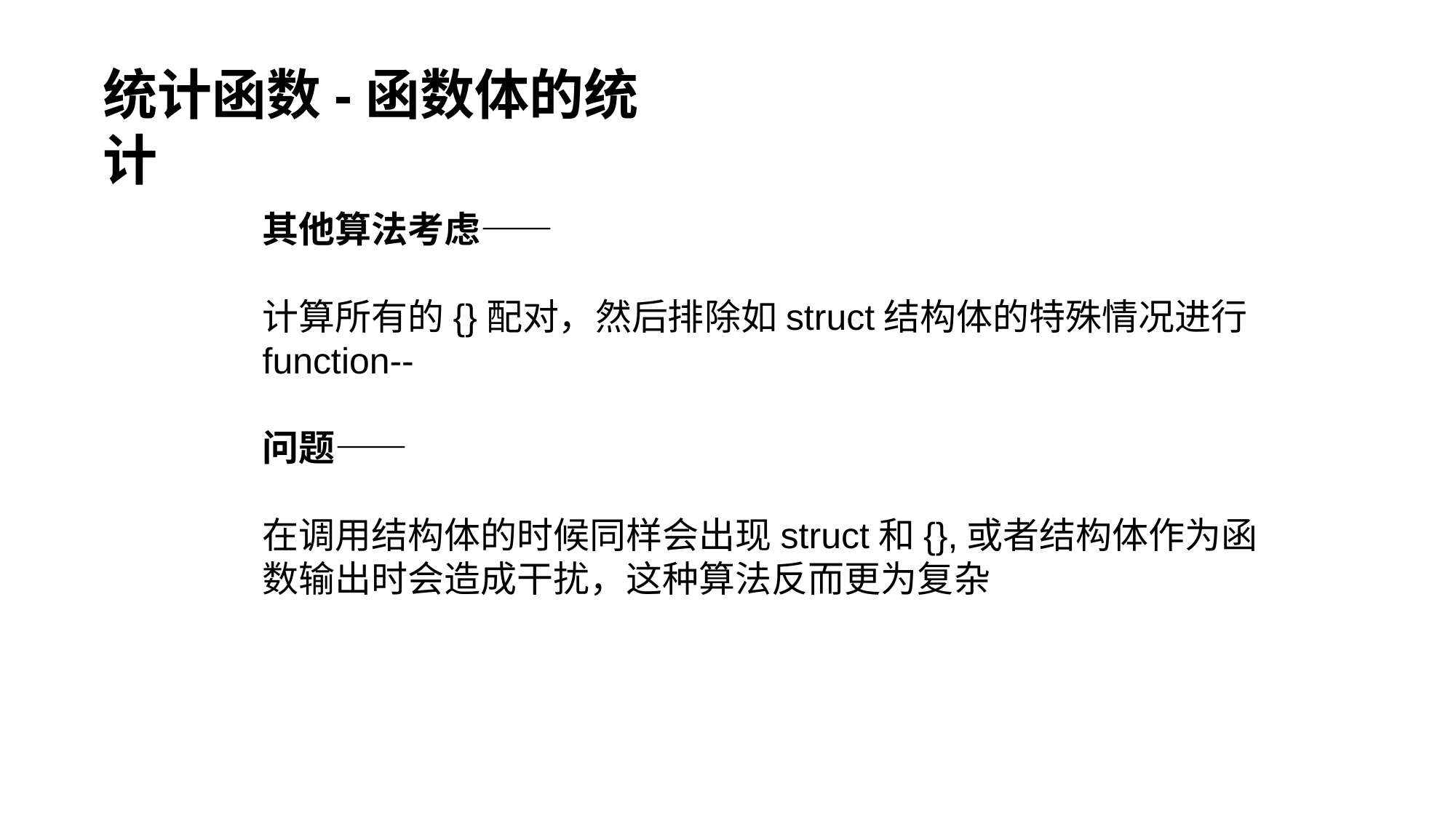

统计函数-函数体的统计
其他算法考虑——

计算所有的{}配对，然后排除如struct结构体的特殊情况进行function--

问题——

在调用结构体的时候同样会出现struct和{},或者结构体作为函数输出时会造成干扰，这种算法反而更为复杂